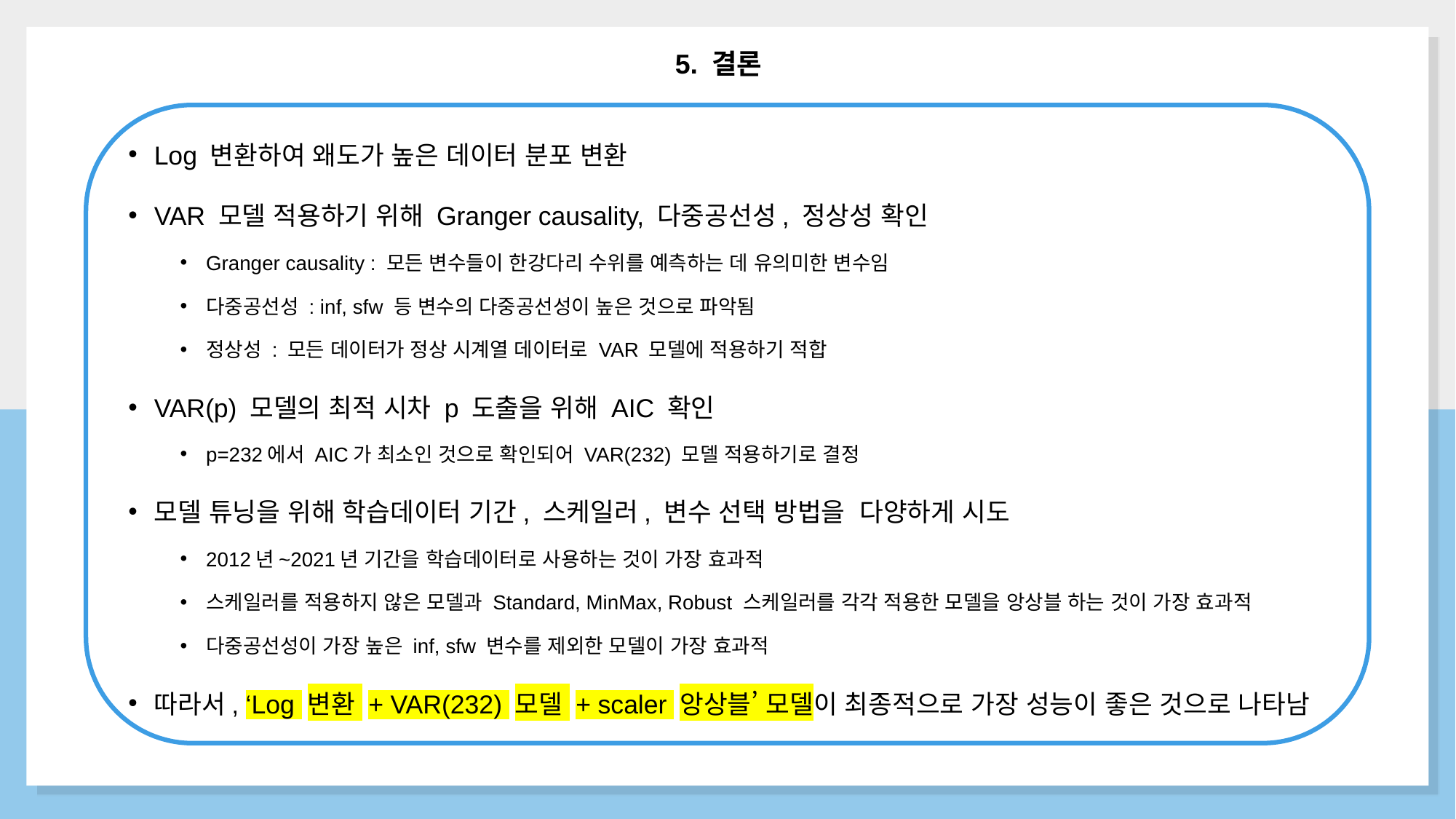

5. 결론
t Scaling

Log 변환하여 왜도가 높은 데이터 분포 변환
VAR 모델 적용하기 위해 Granger causality, 다중공선성, 정상성 확인
Granger causality : 모든 변수들이 한강다리 수위를 예측하는 데 유의미한 변수임
다중공선성 : inf, sfw 등 변수의 다중공선성이 높은 것으로 파악됨
정상성 : 모든 데이터가 정상 시계열 데이터로 VAR 모델에 적용하기 적합
VAR(p) 모델의 최적 시차 p 도출을 위해 AIC 확인
p=232에서 AIC가 최소인 것으로 확인되어 VAR(232) 모델 적용하기로 결정
모델 튜닝을 위해 학습데이터 기간, 스케일러, 변수 선택 방법을  다양하게 시도
2012년~2021년 기간을 학습데이터로 사용하는 것이 가장 효과적
스케일러를 적용하지 않은 모델과 Standard, MinMax, Robust 스케일러를 각각 적용한 모델을 앙상블 하는 것이 가장 효과적
다중공선성이 가장 높은 inf, sfw 변수를 제외한 모델이 가장 효과적
따라서, ‘Log 변환 + VAR(232) 모델 + scaler 앙상블’ 모델이 최종적으로 가장 성능이 좋은 것으로 나타남